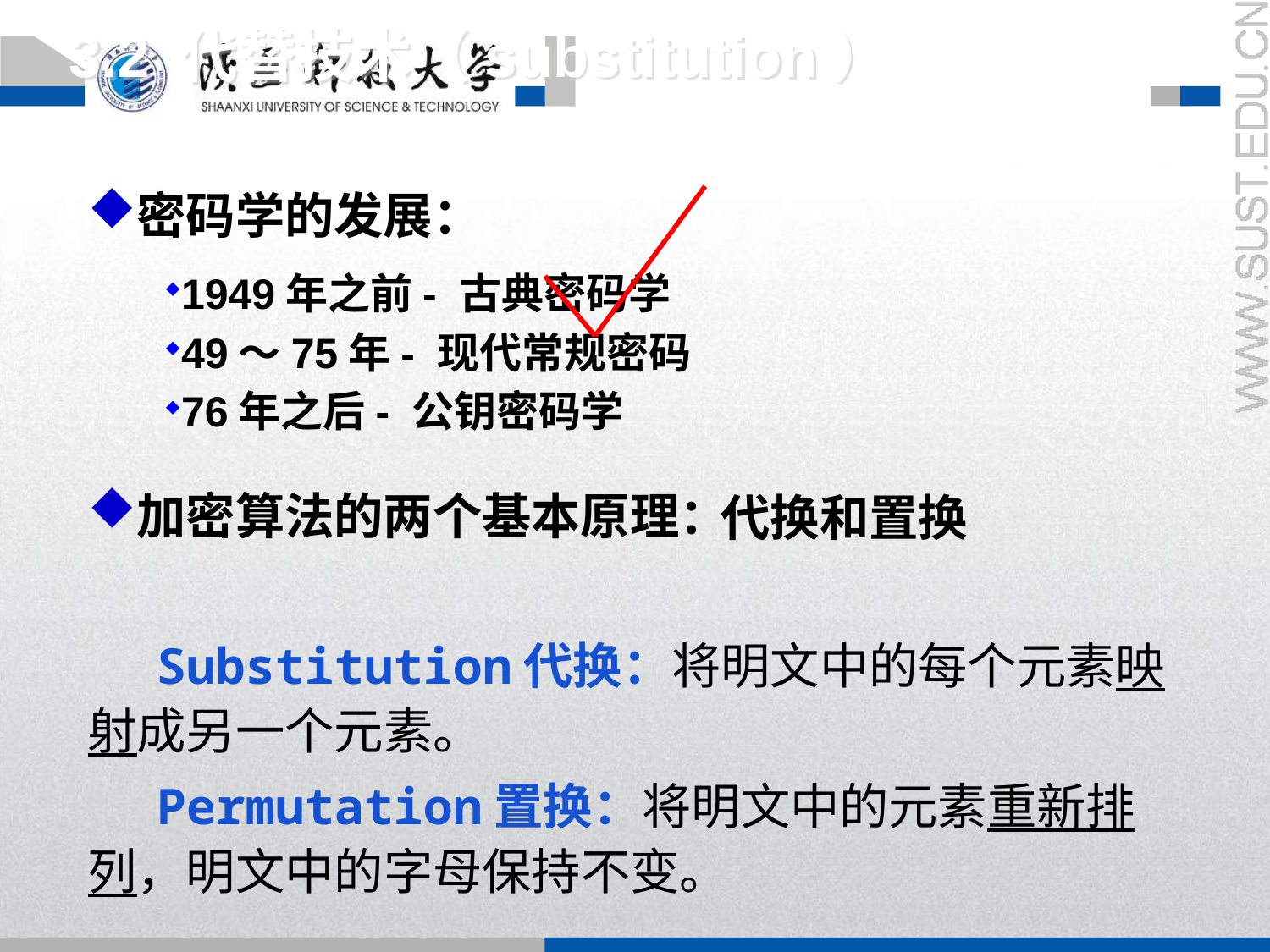

3.2 代替技术（substitution）
密码学的发展：

加密算法的两个基本原理：

     Substitution代换：将明文中的每个元素映射成另一个元素。
     Permutation置换：将明文中的元素重新排列，明文中的字母保持不变。

1949年之前- 古典密码学
49～75年- 现代常规密码
76年之后- 公钥密码学
代换和置换